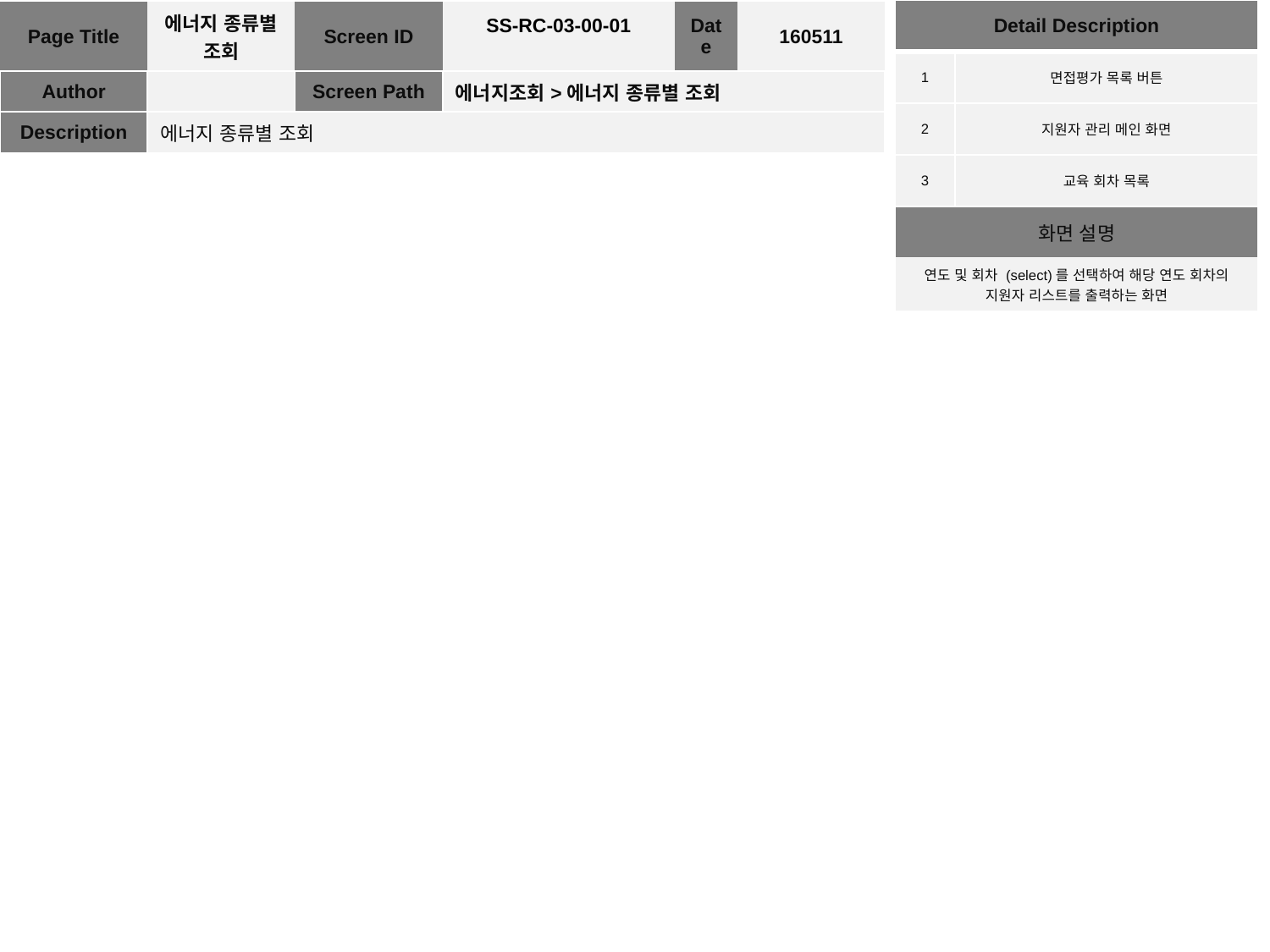

| Detail Description |  |
| --- | --- |
| 1 | 면접평가 목록 버튼 |
| 2 | 지원자 관리 메인 화면 |
| 3 | 교육 회차 목록 |
| 화면 설명 |  |
| 연도 및 회차 (select)를 선택하여 해당 연도 회차의 지원자 리스트를 출력하는 화면 |  |
| Page Title | 에너지 종류별 조회 | Screen ID | SS-RC-03-00-01 | Date | 160511 |
| --- | --- | --- | --- | --- | --- |
| Author |  | Screen Path | 에너지조회>에너지 종류별 조회 |  |  |
| Description | 에너지 종류별 조회 |  |  |  |  |